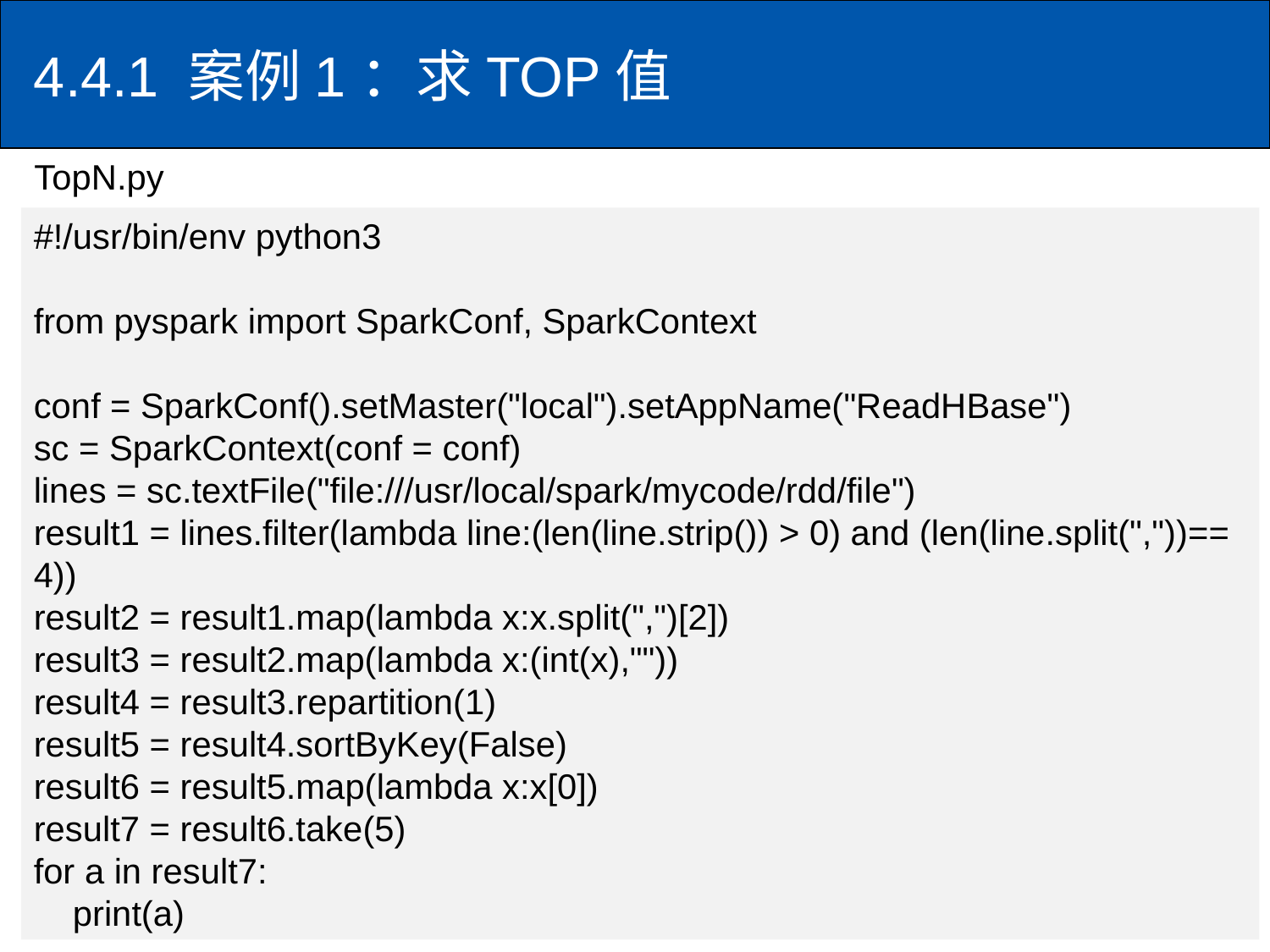

# 4.4.1 案例1：求TOP值
TopN.py
#!/usr/bin/env python3

from pyspark import SparkConf, SparkContext

conf = SparkConf().setMaster("local").setAppName("ReadHBase")
sc = SparkContext(conf = conf)
lines = sc.textFile("file:///usr/local/spark/mycode/rdd/file")
result1 = lines.filter(lambda line:(len(line.strip()) > 0) and (len(line.split(","))== 4))
result2 = result1.map(lambda x:x.split(",")[2])
result3 = result2.map(lambda x:(int(x),""))
result4 = result3.repartition(1)
result5 = result4.sortByKey(False)
result6 = result5.map(lambda x:x[0])
result7 = result6.take(5)
for a in result7:
    print(a)